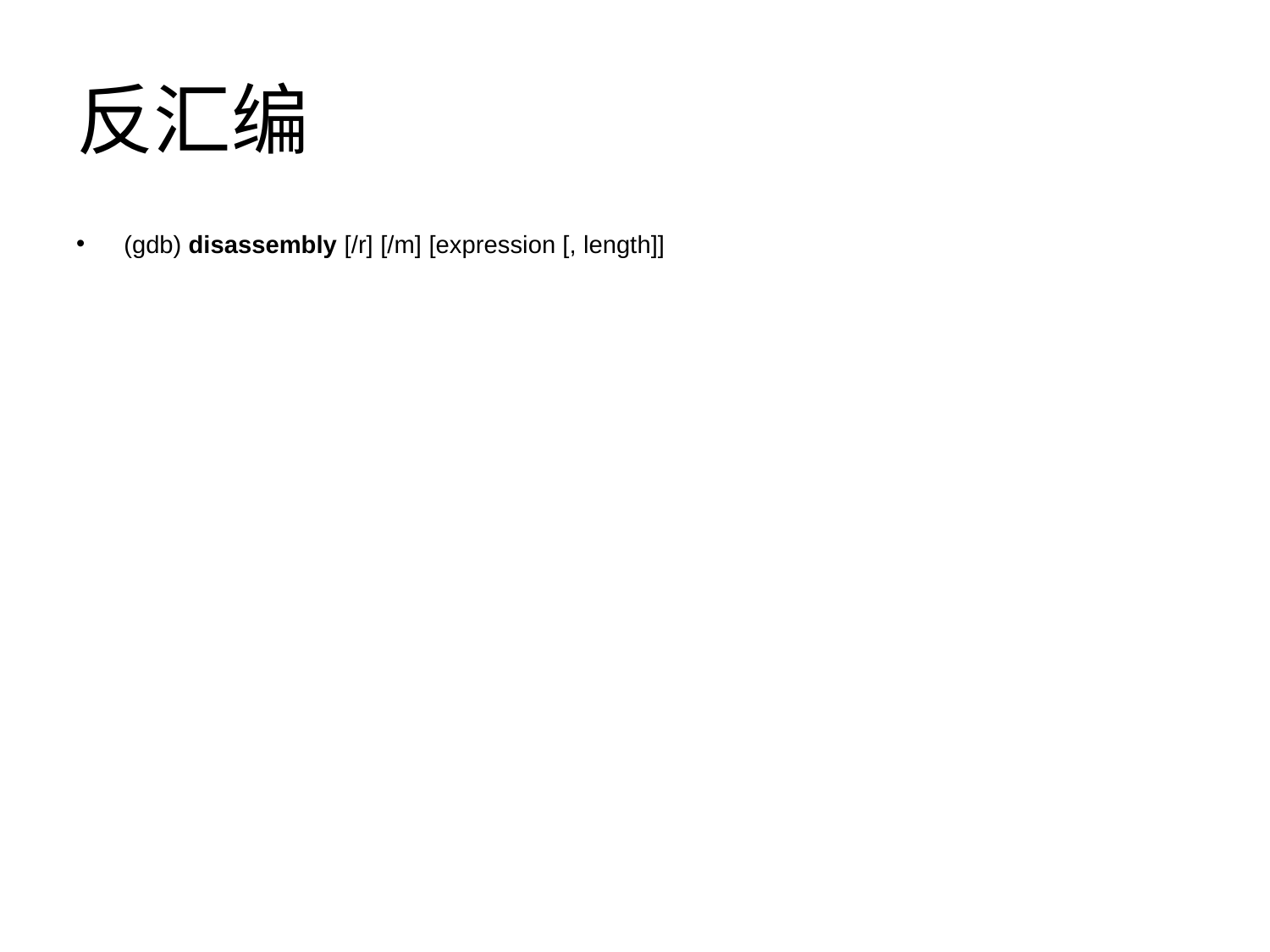

# 反汇编
(gdb) disassembly [/r] [/m] [expression [, length]]